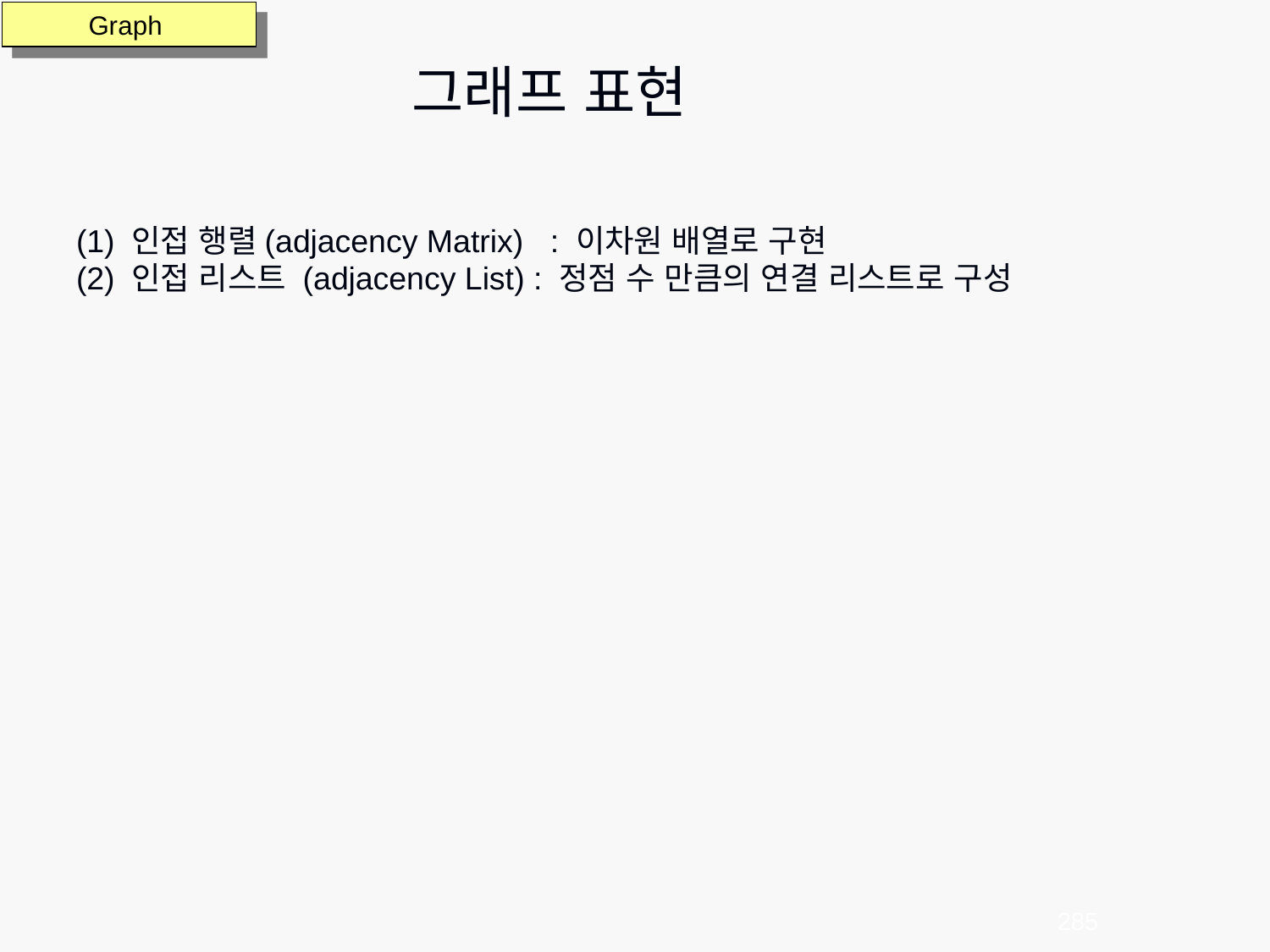

그래프 표현
(1) 인접 행렬(adjacency Matrix)   : 이차원 배열로 구현
(2) 인접 리스트 (adjacency List) : 정점 수 만큼의 연결 리스트로 구성
Graph
285